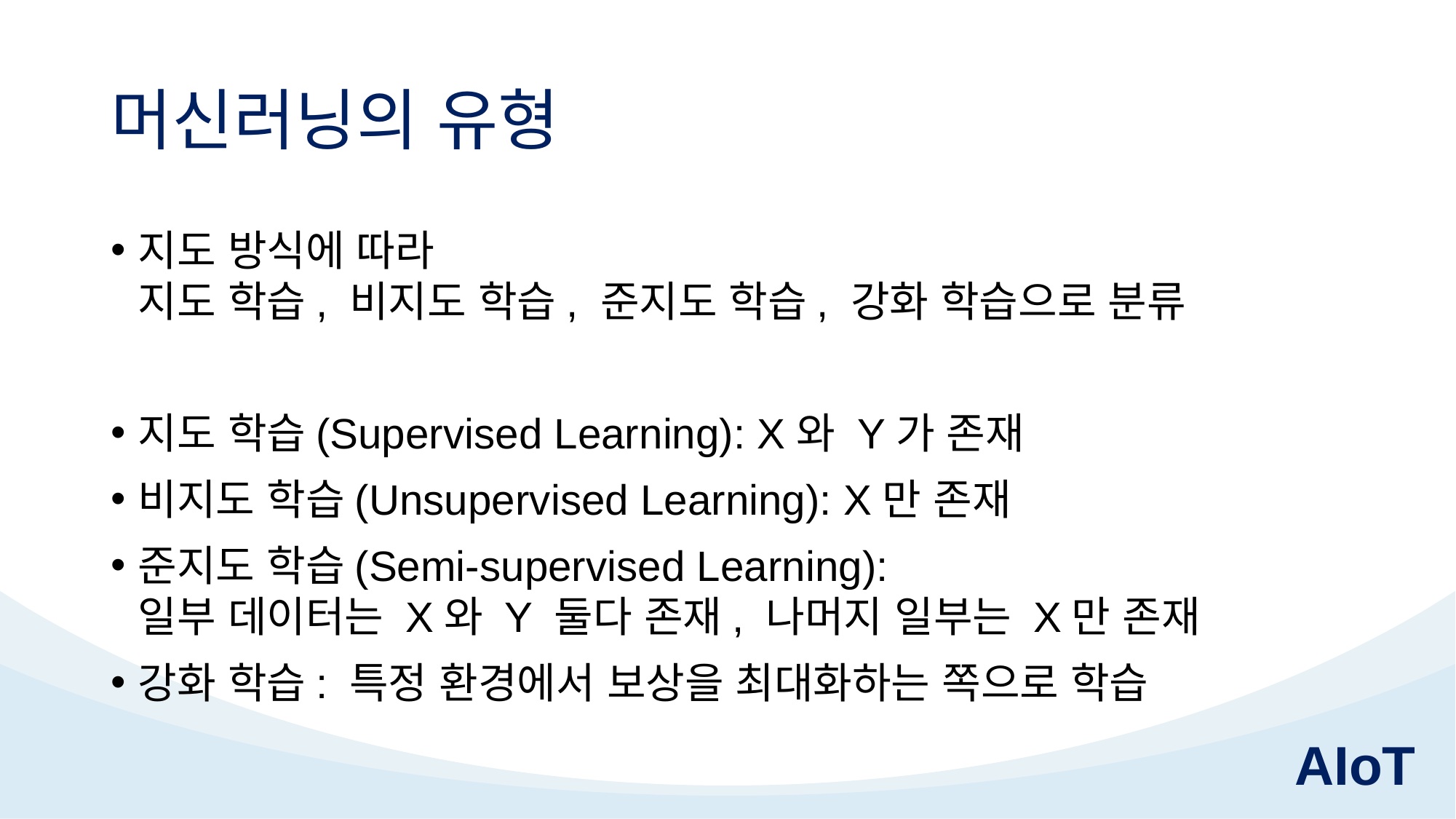

# 머신러닝의 유형
지도 방식에 따라
지도 학습, 비지도 학습, 준지도 학습, 강화 학습으로 분류

지도 학습(Supervised Learning): X와 Y가 존재
비지도 학습(Unsupervised Learning): X만 존재
준지도 학습(Semi-supervised Learning):
일부 데이터는 X와 Y 둘다 존재, 나머지 일부는 X만 존재
강화 학습: 특정 환경에서 보상을 최대화하는 쪽으로 학습